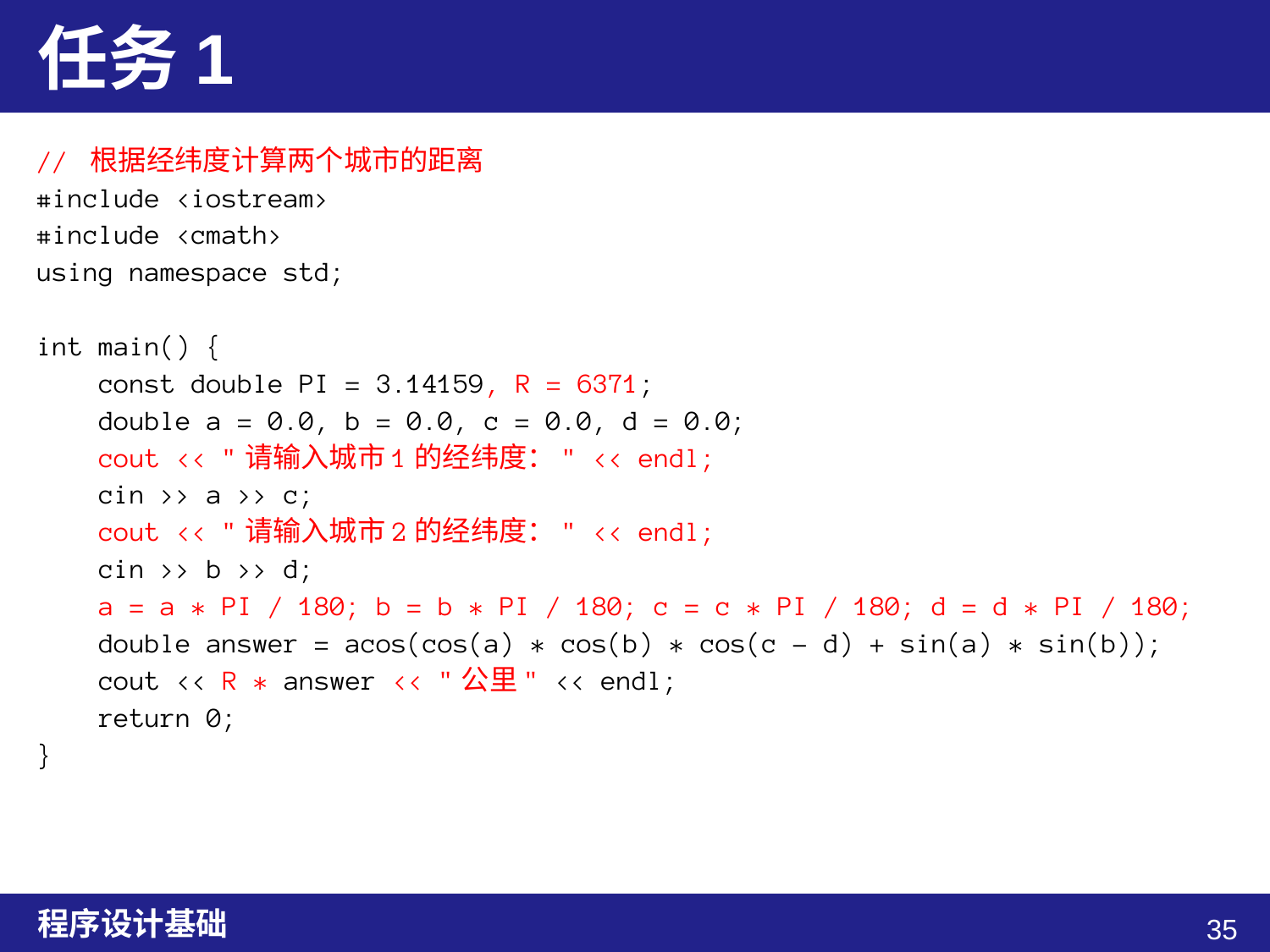

# 任务1
// 根据经纬度计算两个城市的距离
#include <iostream>
#include <cmath>
using namespace std;

int main() {
    const double PI = 3.14159, R = 6371;
    double a = 0.0, b = 0.0, c = 0.0, d = 0.0;
    cout << "请输入城市1的经纬度：" << endl;
    cin >> a >> c;
    cout << "请输入城市2的经纬度：" << endl;
    cin >> b >> d;
    a = a * PI / 180; b = b * PI / 180; c = c * PI / 180; d = d * PI / 180;
    double answer = acos(cos(a) * cos(b) * cos(c - d) + sin(a) * sin(b));
    cout << R * answer << "公里" << endl;
    return 0;
}